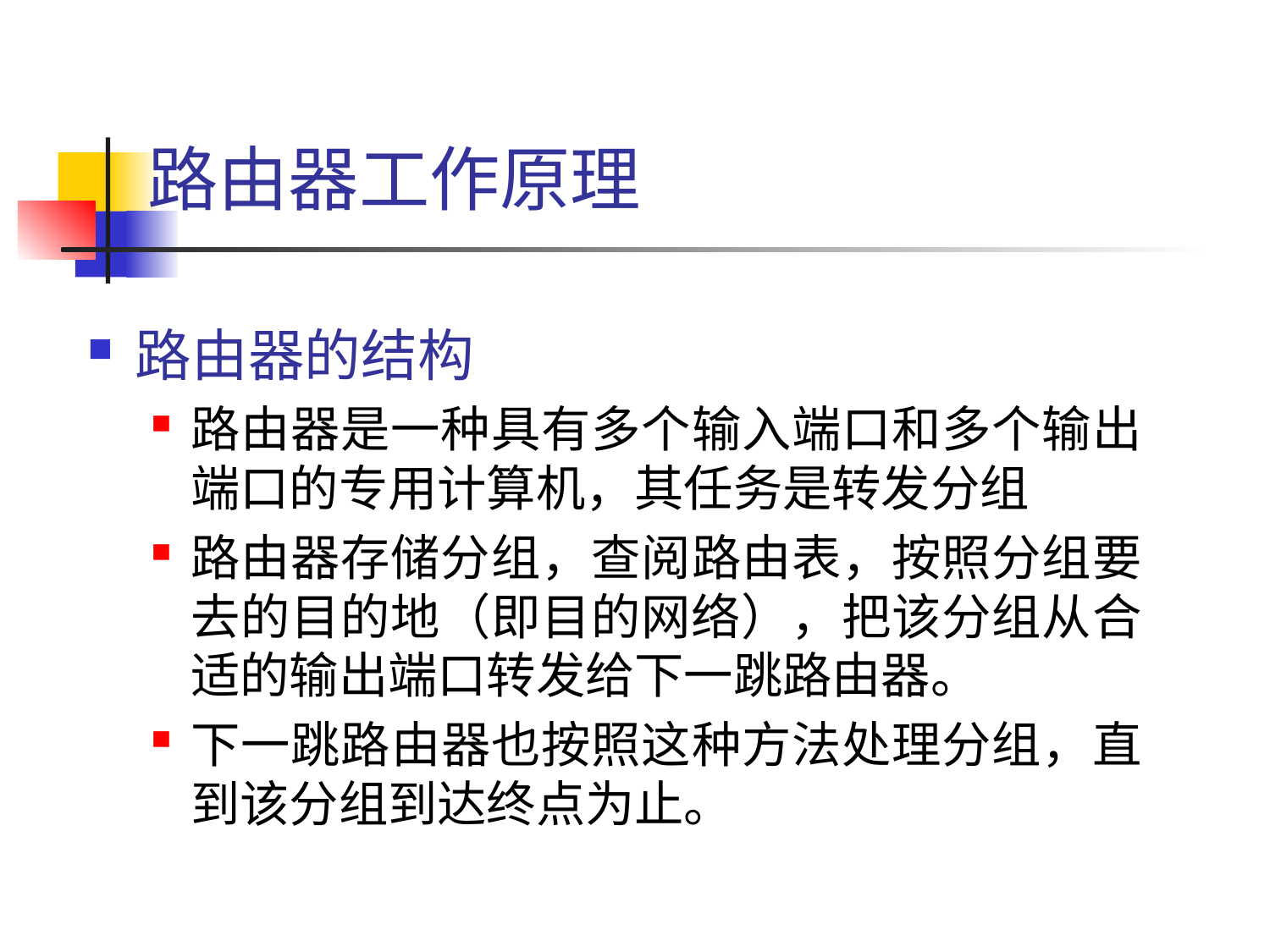

# 路由器工作原理
路由器的结构
路由器是一种具有多个输入端口和多个输出端口的专用计算机，其任务是转发分组
路由器存储分组，查阅路由表，按照分组要去的目的地（即目的网络），把该分组从合适的输出端口转发给下一跳路由器。
下一跳路由器也按照这种方法处理分组，直到该分组到达终点为止。